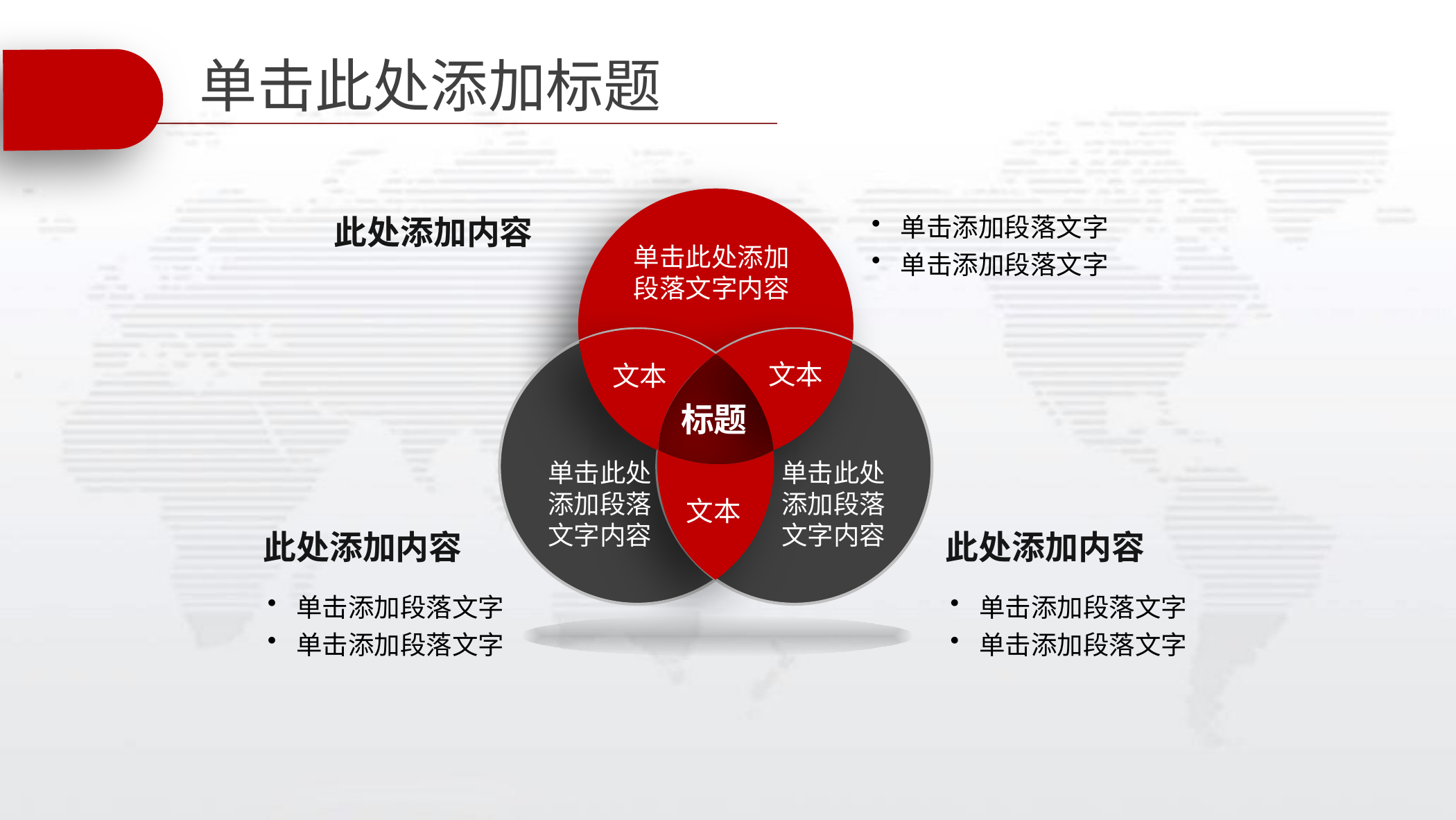

# 单击此处添加标题

单击添加段落文字
单击添加段落文字
此处添加内容
单击此处添加段落文字内容

文本

文本
标题

单击此处添加段落文字内容
单击此处添加段落文字内容
文本
此处添加内容
此处添加内容
单击添加段落文字
单击添加段落文字
单击添加段落文字
单击添加段落文字